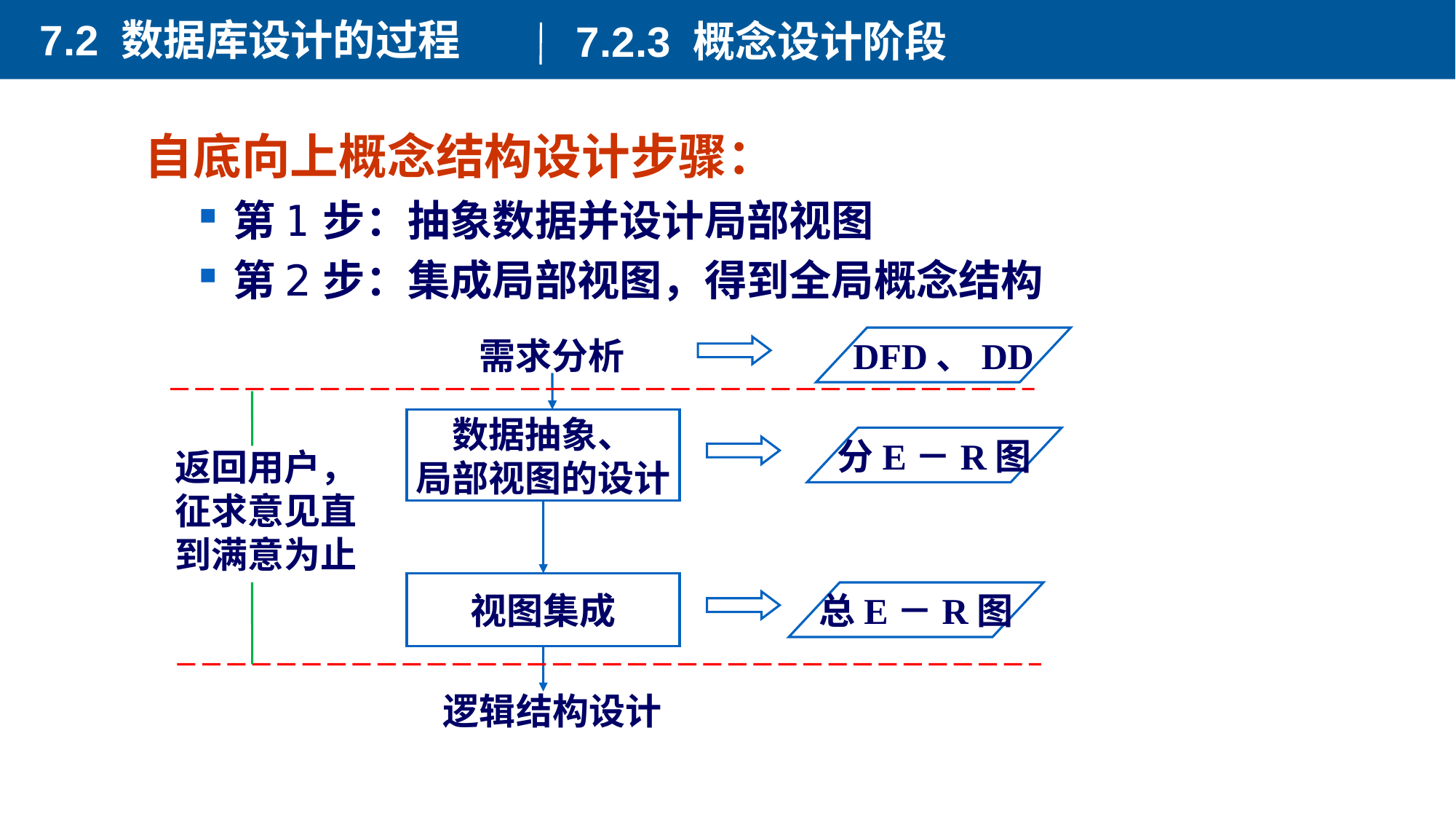

7.2 数据库设计的过程
7.2.3 概念设计阶段

自底向上概念结构设计步骤：
第1步：抽象数据并设计局部视图
第2步：集成局部视图，得到全局概念结构
需求分析
DFD、DD

数据抽象、
局部视图的设计
分E－R图

返回用户，
征求意见直
到满意为止

视图集成

总E－R图

逻辑结构设计